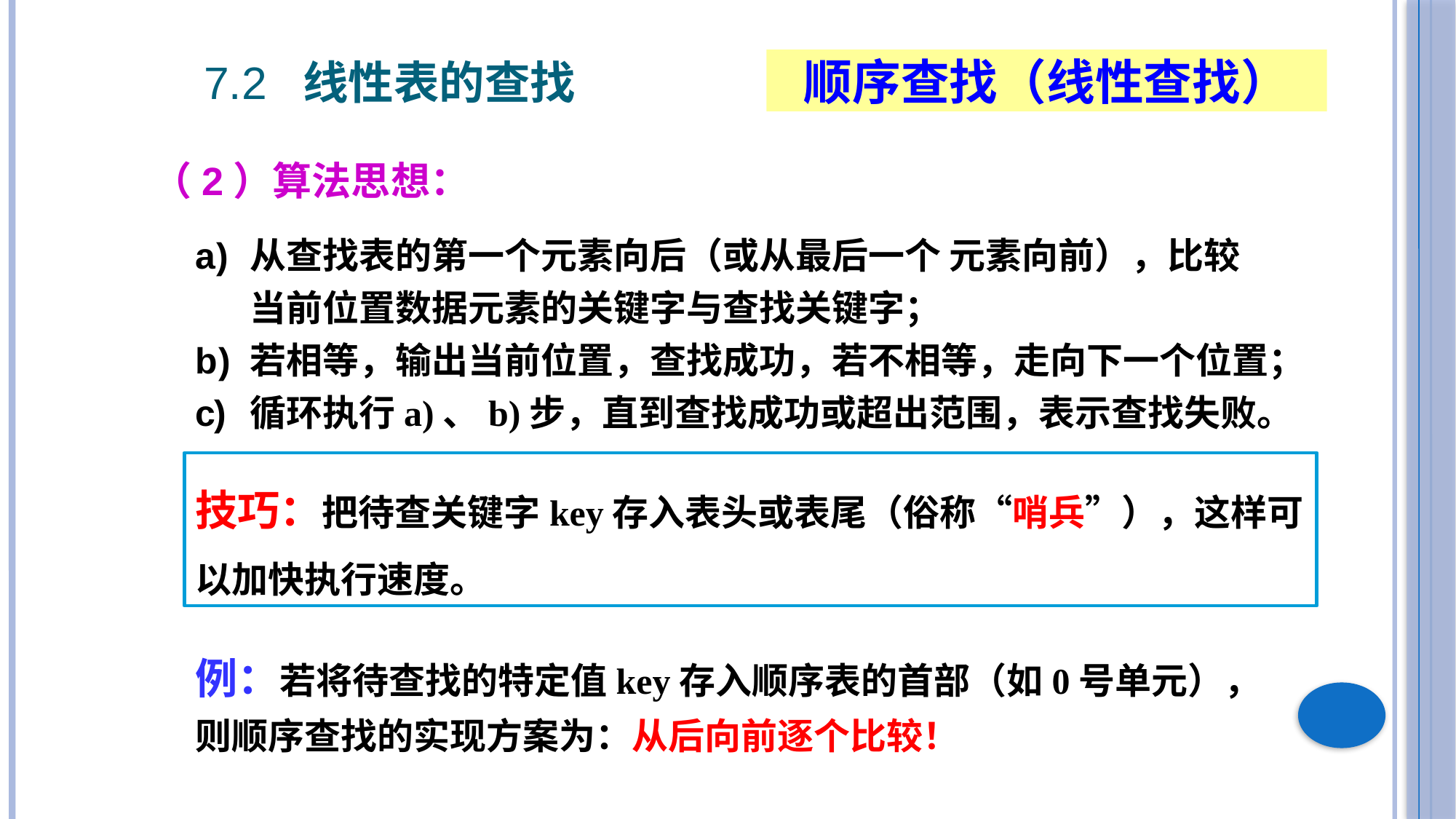

7.2  线性表的查找
顺序查找（线性查找）
（2）算法思想：
从查找表的第一个元素向后（或从最后一个 元素向前），比较当前位置数据元素的关键字与查找关键字；
若相等，输出当前位置，查找成功，若不相等，走向下一个位置；
循环执行a)、b)步，直到查找成功或超出范围，表示查找失败。
技巧：把待查关键字key存入表头或表尾（俗称“哨兵”），这样可以加快执行速度。
例：若将待查找的特定值key存入顺序表的首部（如0号单元），则顺序查找的实现方案为：从后向前逐个比较！